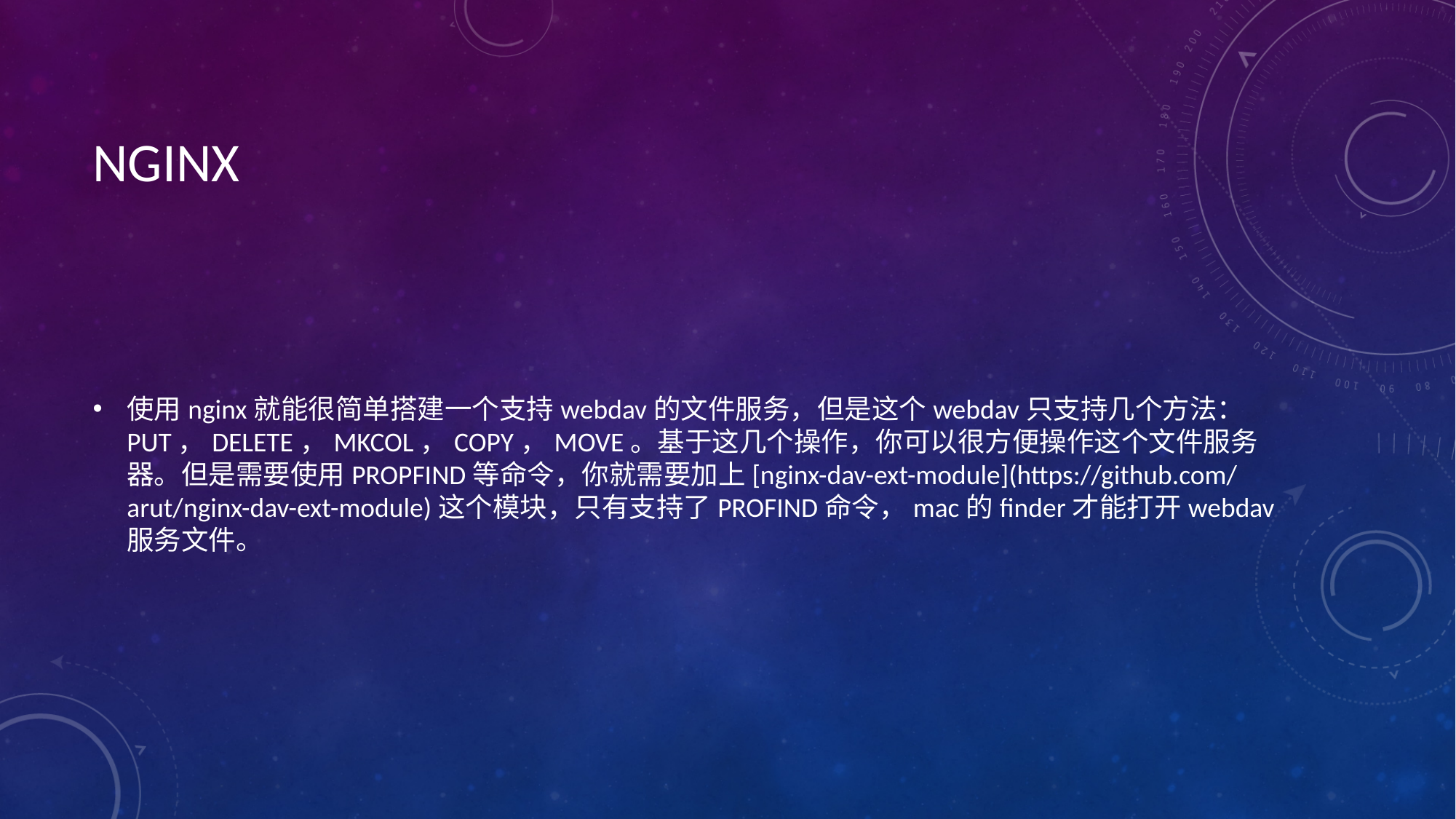

# nginx
使用nginx就能很简单搭建一个支持webdav的文件服务，但是这个webdav只支持几个方法：PUT，DELETE，MKCOL，COPY，MOVE。基于这几个操作，你可以很方便操作这个文件服务器。但是需要使用PROPFIND等命令，你就需要加上[nginx-dav-ext-module](https://github.com/arut/nginx-dav-ext-module)这个模块，只有支持了PROFIND命令，mac的finder才能打开webdav服务文件。